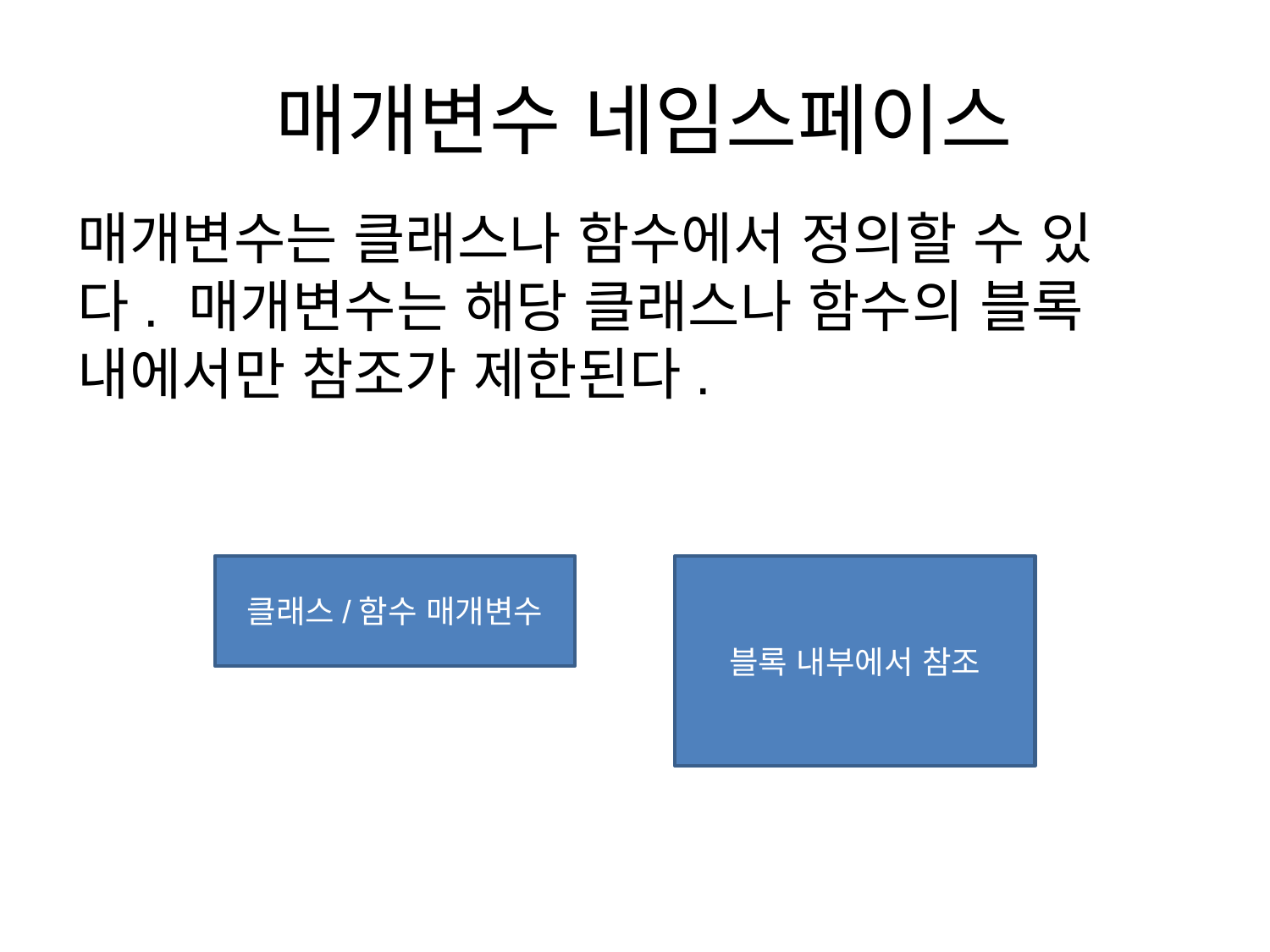

# 매개변수 네임스페이스
매개변수는 클래스나 함수에서 정의할 수 있다. 매개변수는 해당 클래스나 함수의 블록 내에서만 참조가 제한된다.
클래스/함수 매개변수
블록 내부에서 참조